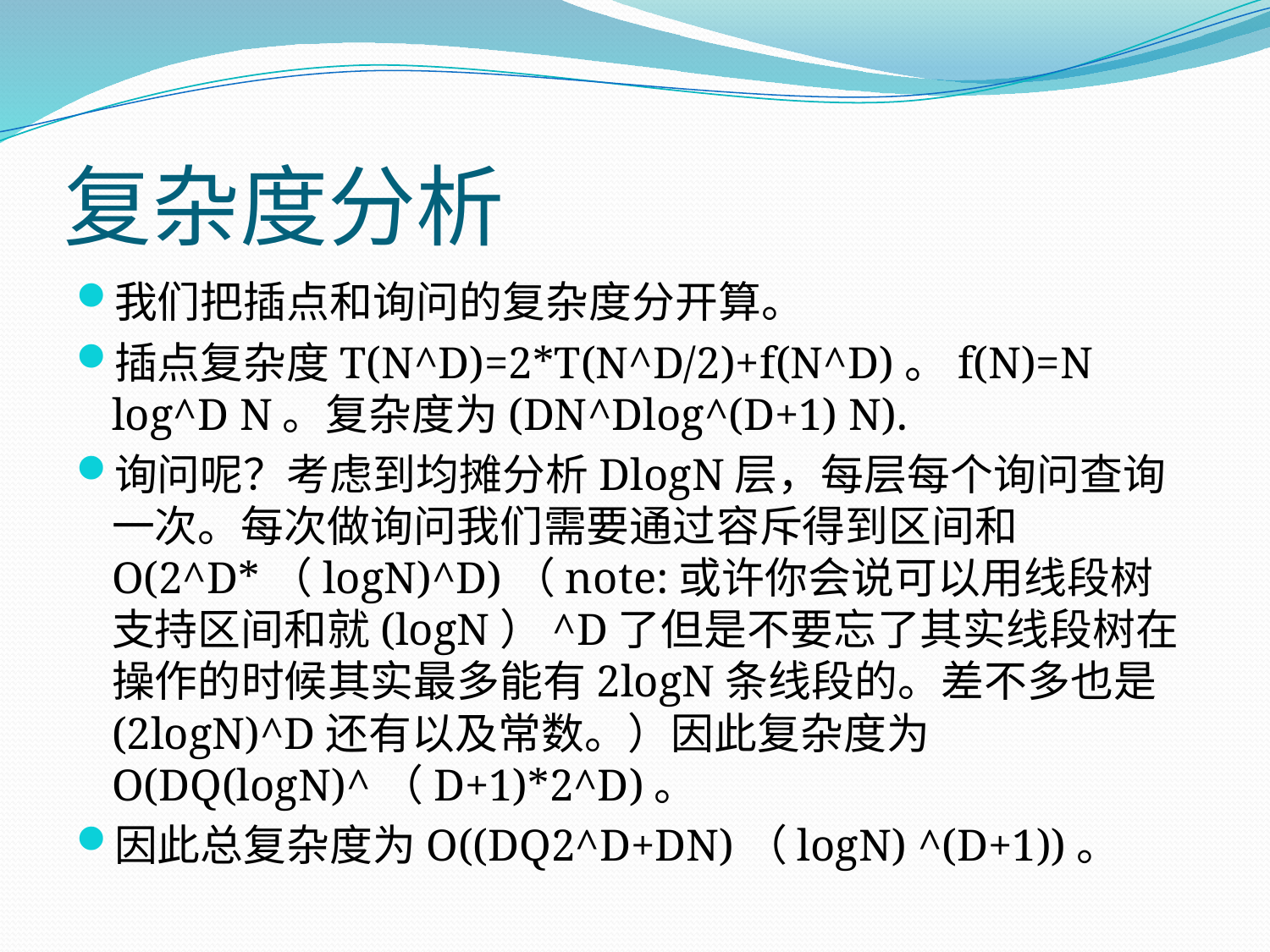

# 复杂度分析
我们把插点和询问的复杂度分开算。
插点复杂度T(N^D)=2*T(N^D/2)+f(N^D)。f(N)=N log^D N。复杂度为(DN^Dlog^(D+1) N).
询问呢？考虑到均摊分析DlogN层，每层每个询问查询一次。每次做询问我们需要通过容斥得到区间和O(2^D*（logN)^D)（note:或许你会说可以用线段树支持区间和就(logN）^D了但是不要忘了其实线段树在操作的时候其实最多能有2logN条线段的。差不多也是(2logN)^D还有以及常数。）因此复杂度为O(DQ(logN)^（D+1)*2^D)。
因此总复杂度为O((DQ2^D+DN)（logN) ^(D+1))。